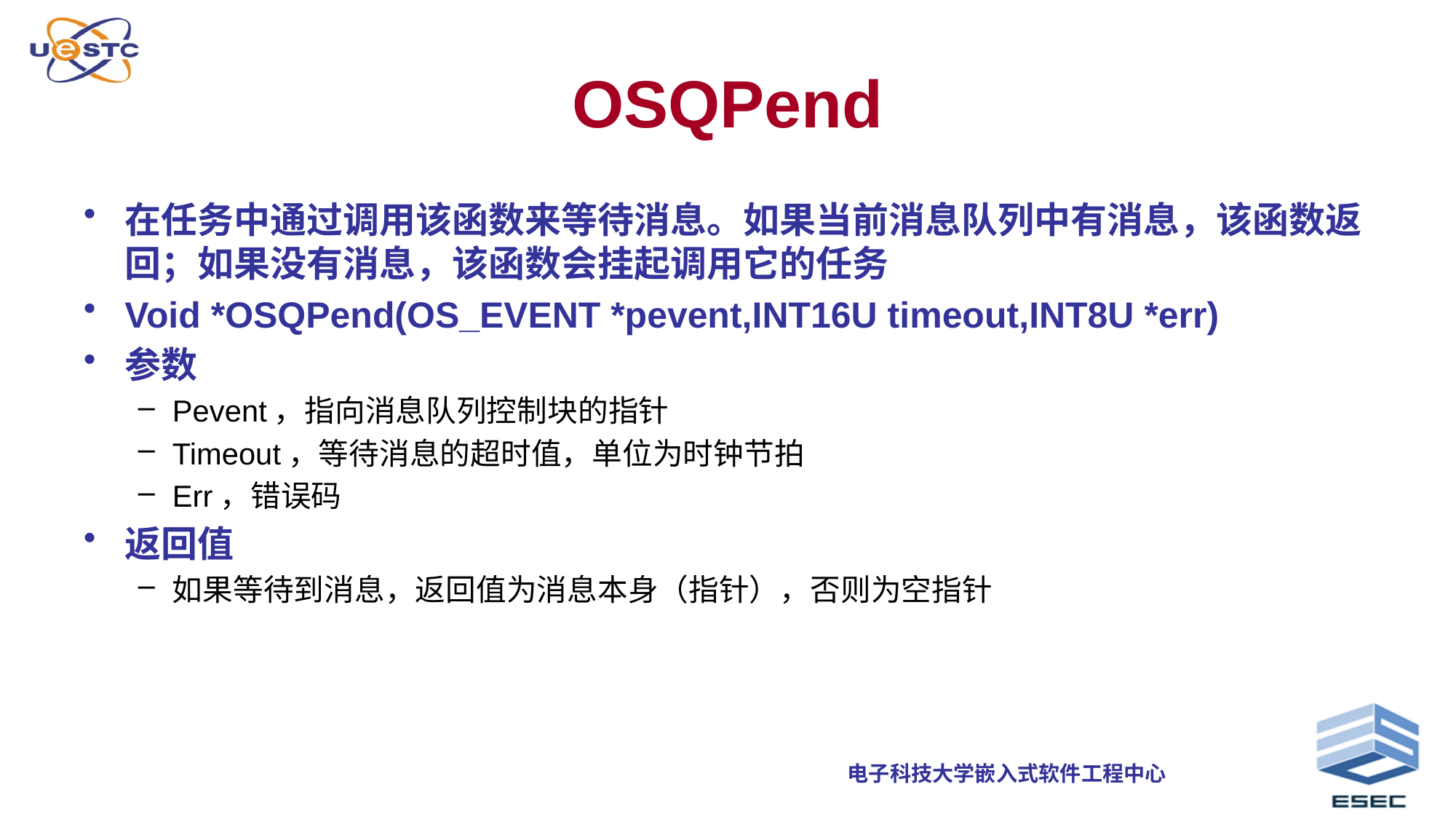

# OSQPend
在任务中通过调用该函数来等待消息。如果当前消息队列中有消息，该函数返回；如果没有消息，该函数会挂起调用它的任务
Void *OSQPend(OS_EVENT *pevent,INT16U timeout,INT8U *err)
参数
Pevent，指向消息队列控制块的指针
Timeout，等待消息的超时值，单位为时钟节拍
Err，错误码
返回值
如果等待到消息，返回值为消息本身（指针），否则为空指针